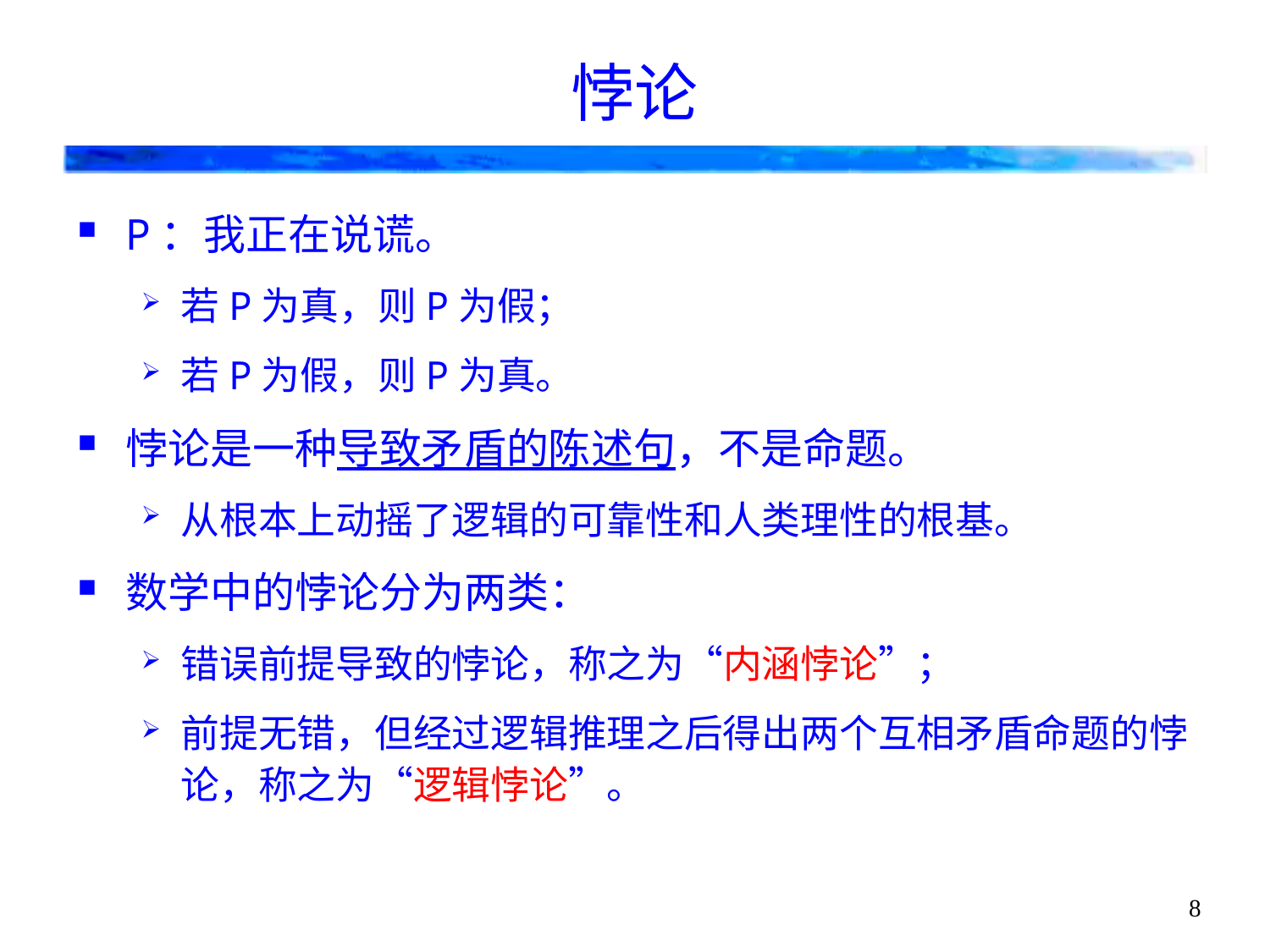

# 悖论
P：我正在说谎。
若P为真，则P为假；
若P为假，则P为真。
悖论是一种导致矛盾的陈述句，不是命题。
从根本上动摇了逻辑的可靠性和人类理性的根基。
数学中的悖论分为两类：
错误前提导致的悖论，称之为“内涵悖论”；
前提无错，但经过逻辑推理之后得出两个互相矛盾命题的悖论，称之为“逻辑悖论”。

8